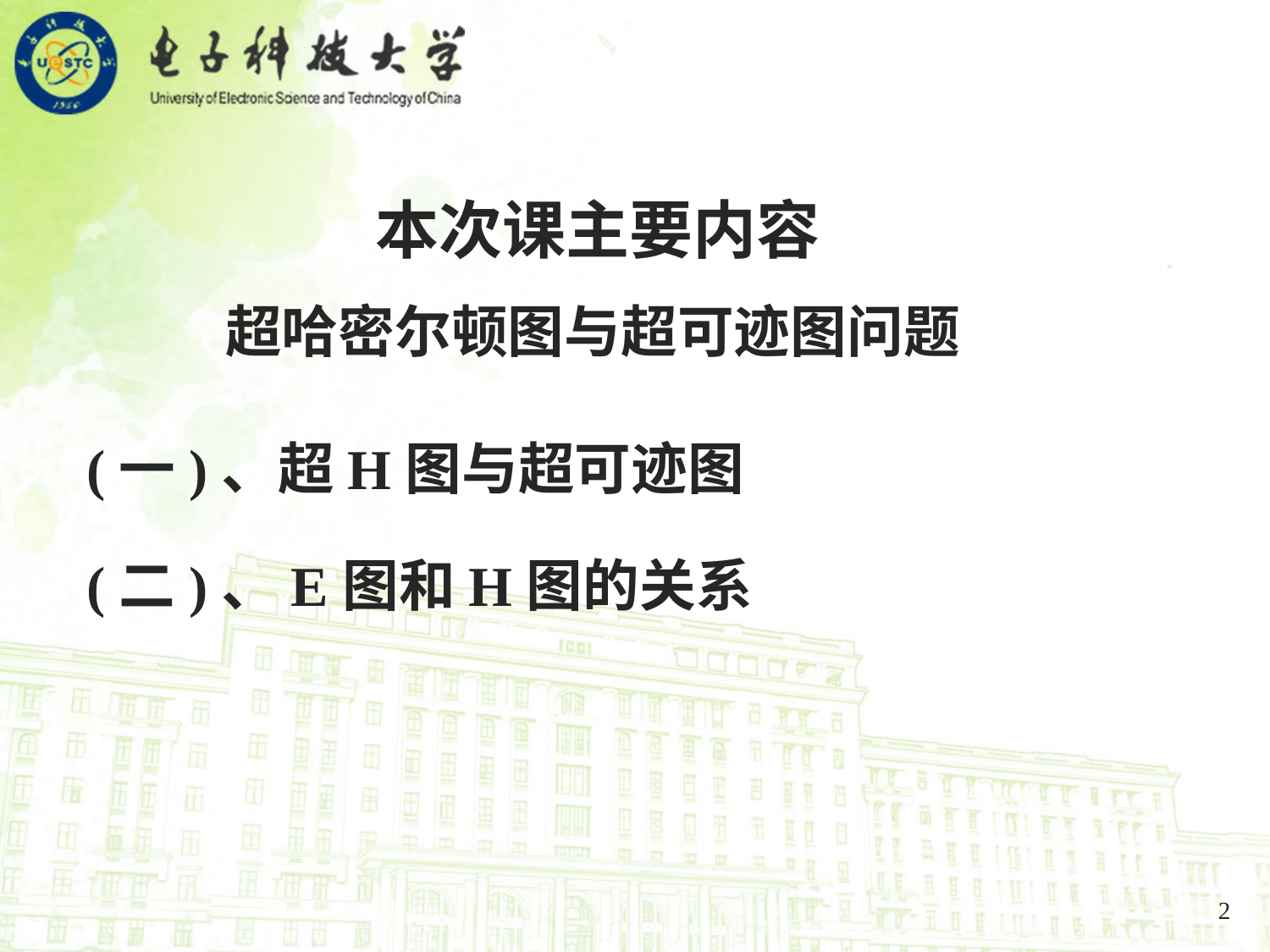

本次课主要内容
超哈密尔顿图与超可迹图问题
(一)、超H图与超可迹图
(二)、E图和H图的关系
2